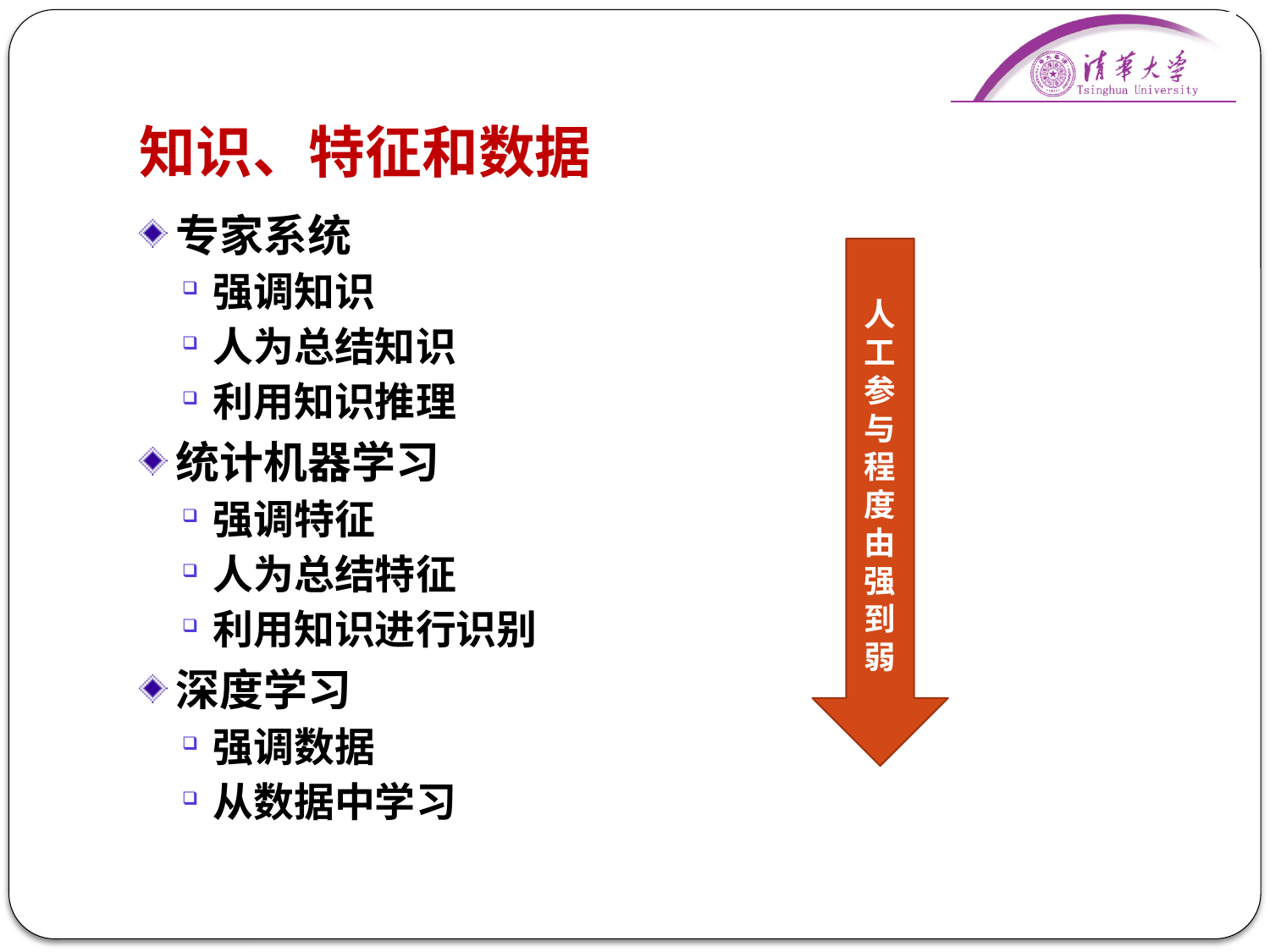

# 知识、特征和数据
专家系统
强调知识
人为总结知识
利用知识推理
统计机器学习
强调特征
人为总结特征
利用知识进行识别
深度学习
强调数据
从数据中学习
人工参与程度由强到弱